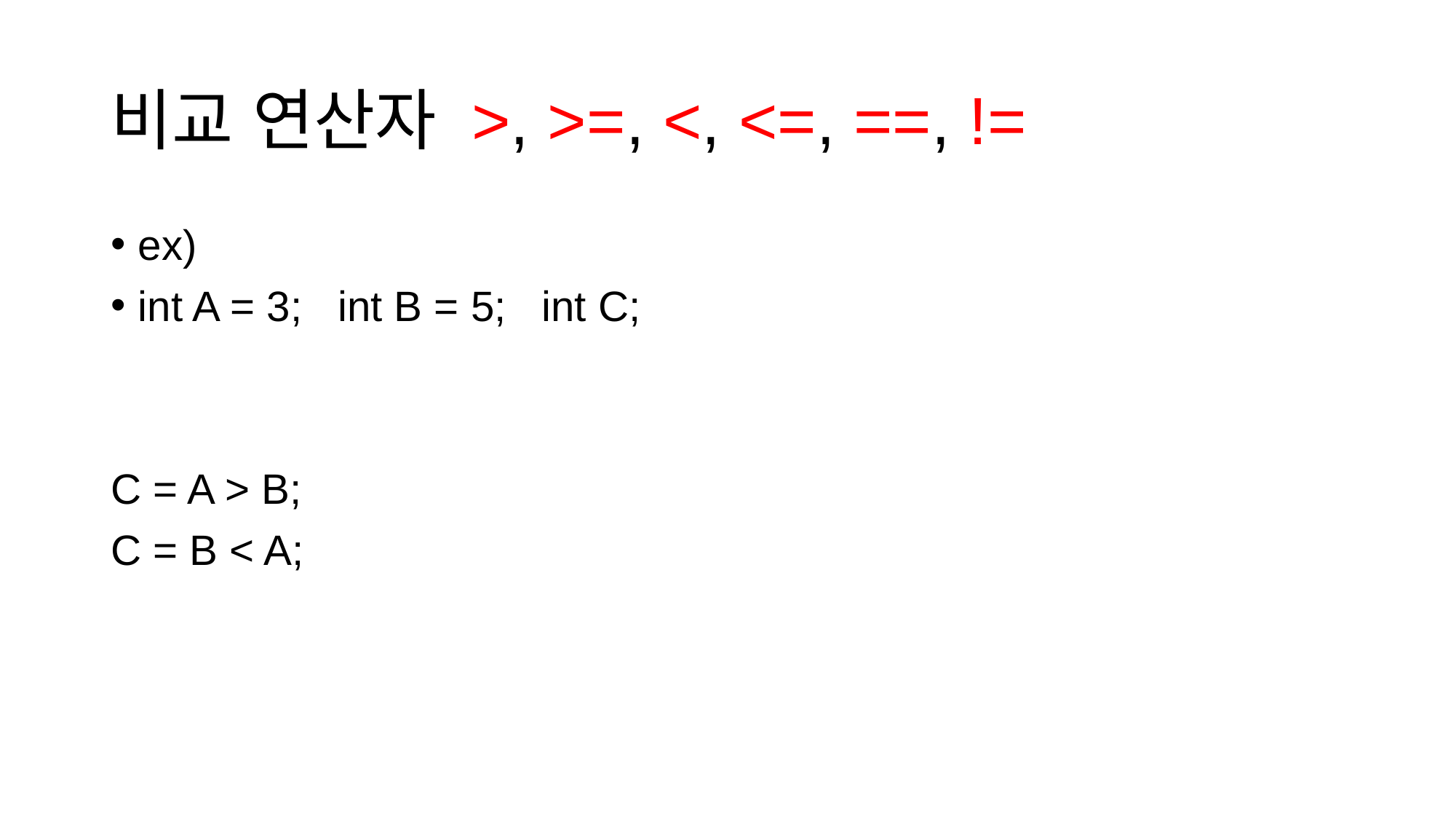

# 비교 연산자 >, >=, <, <=, ==, !=
ex)
int A = 3;   int B = 5;   int C;

C = A > B;
C = B < A;